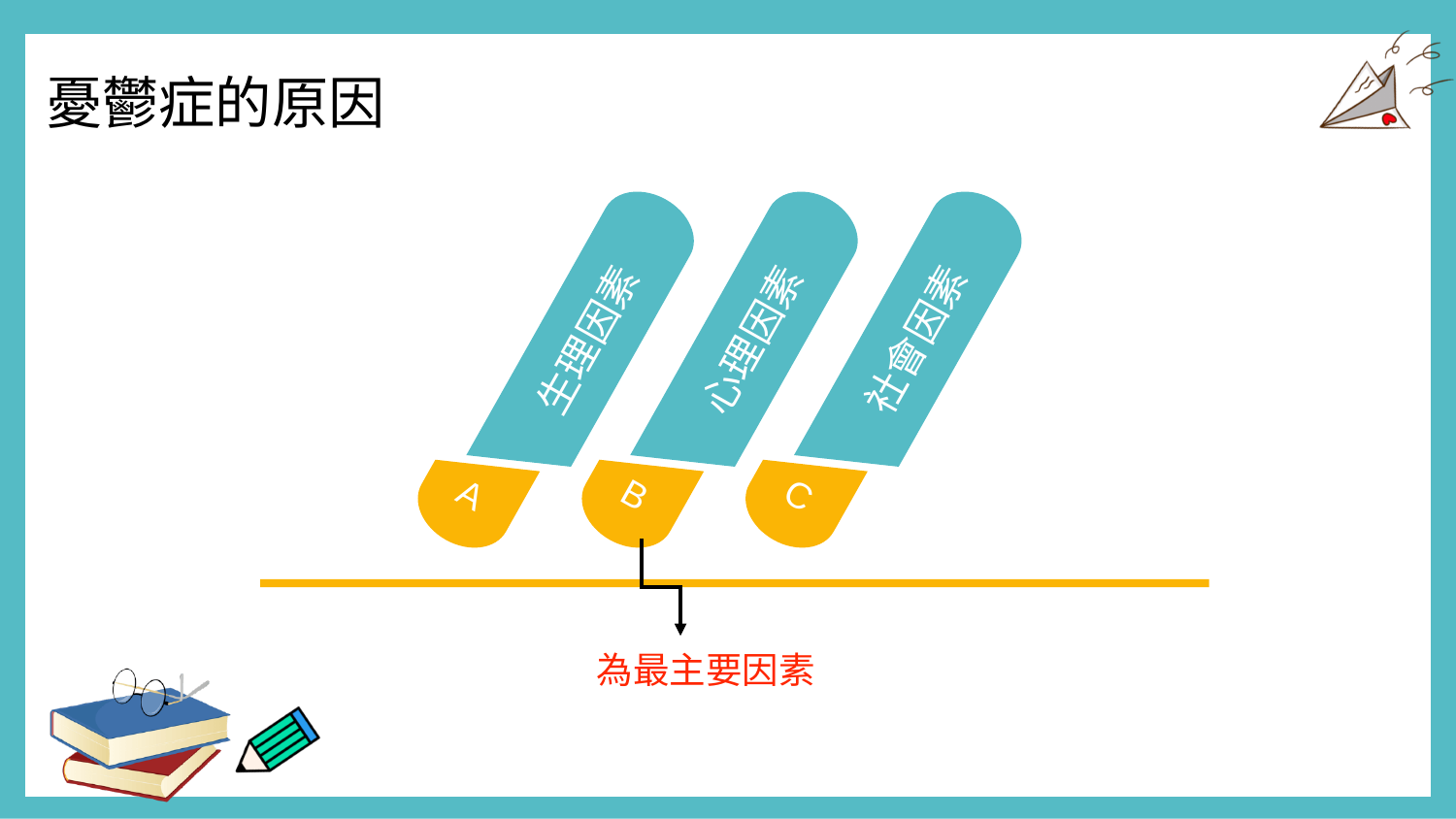

憂鬱症的原因

生理因素

心理因素

社會因素

A

B

C

為最主要因素